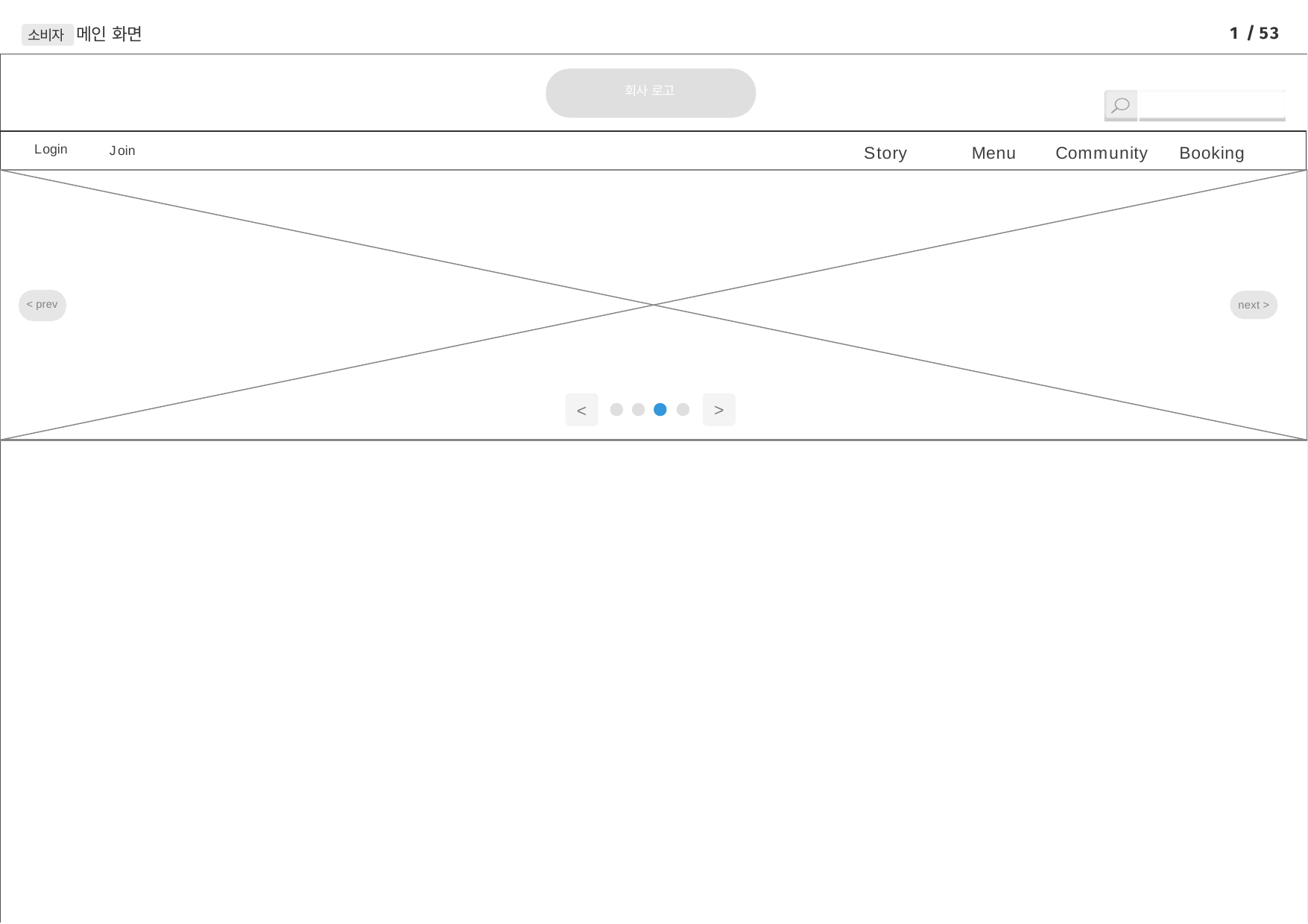

1 / 53
소비자    메인 화면

회사 로고

Login
Story
Menu
Community
Booking
Join

< prev
next >

>
<